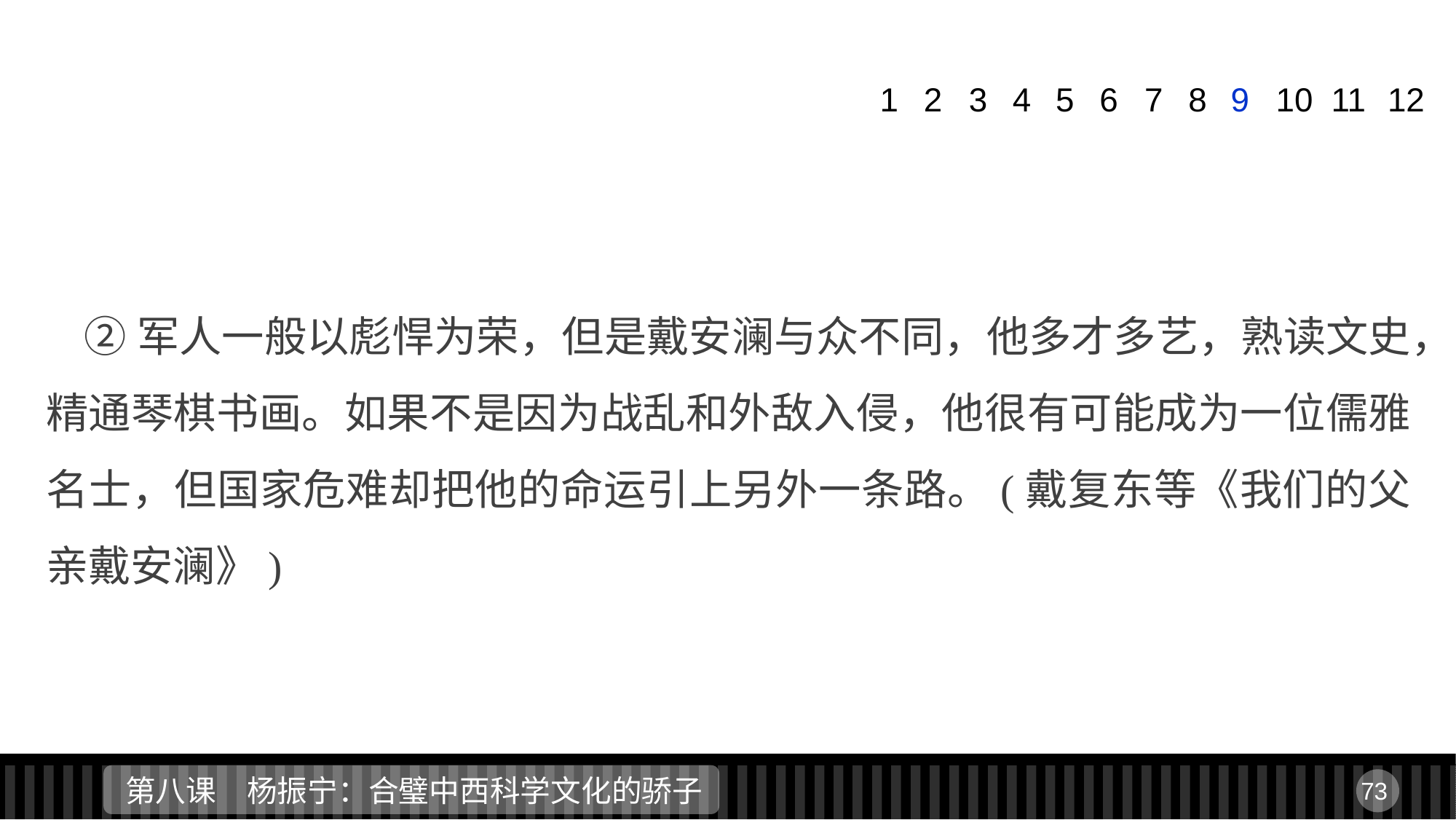

1
2
3
4
5
6
7
8
9
11
12
10
    ②军人一般以彪悍为荣，但是戴安澜与众不同，他多才多艺，熟读文史，精通琴棋书画。如果不是因为战乱和外敌入侵，他很有可能成为一位儒雅名士，但国家危难却把他的命运引上另外一条路。(戴复东等《我们的父亲戴安澜》)